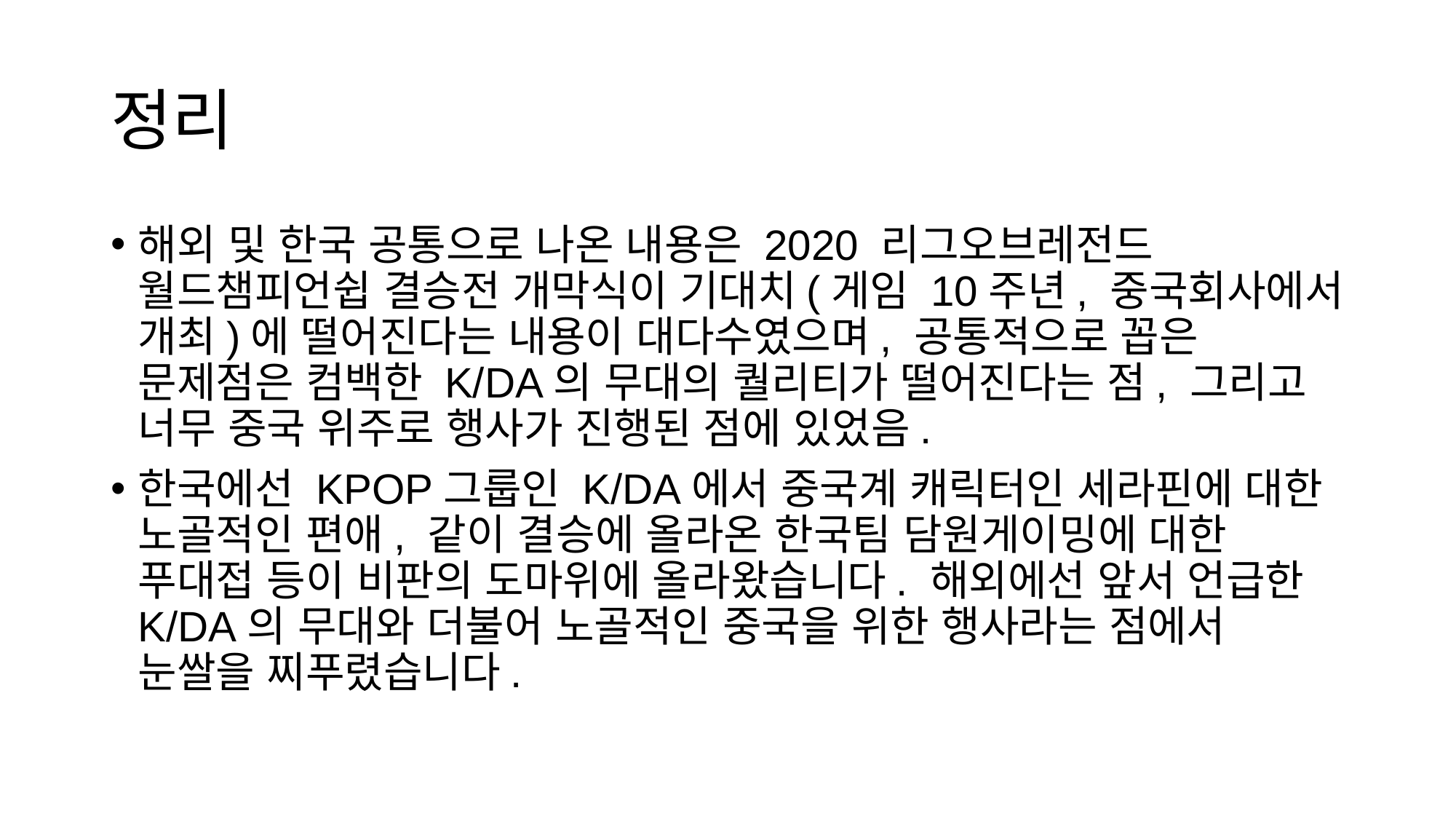

# 정리
해외 및 한국 공통으로 나온 내용은 2020 리그오브레전드 월드챔피언쉽 결승전 개막식이 기대치(게임 10주년, 중국회사에서 개최)에 떨어진다는 내용이 대다수였으며, 공통적으로 꼽은 문제점은 컴백한 K/DA의 무대의 퀄리티가 떨어진다는 점, 그리고 너무 중국 위주로 행사가 진행된 점에 있었음.
한국에선 KPOP그룹인 K/DA에서 중국계 캐릭터인 세라핀에 대한 노골적인 편애, 같이 결승에 올라온 한국팀 담원게이밍에 대한 푸대접 등이 비판의 도마위에 올라왔습니다. 해외에선 앞서 언급한 K/DA의 무대와 더불어 노골적인 중국을 위한 행사라는 점에서 눈쌀을 찌푸렸습니다.